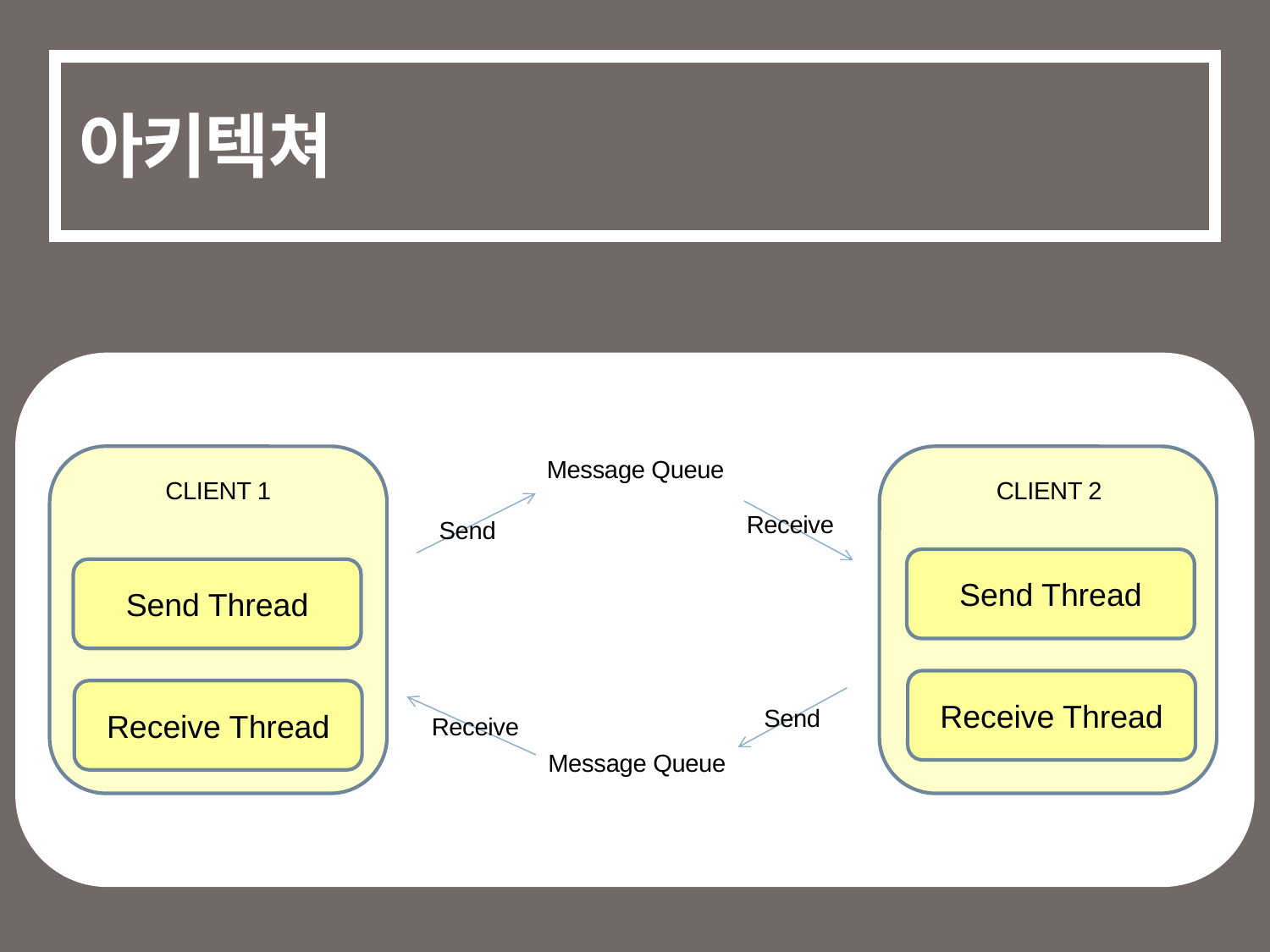

# 아키텍쳐

Message Queue

CLIENT 2
CLIENT 1
Receive
Send
CLIENT 2
Send Thread
Send Thread
Receive Thread
Receive Thread
Send
Receive
Message Queue